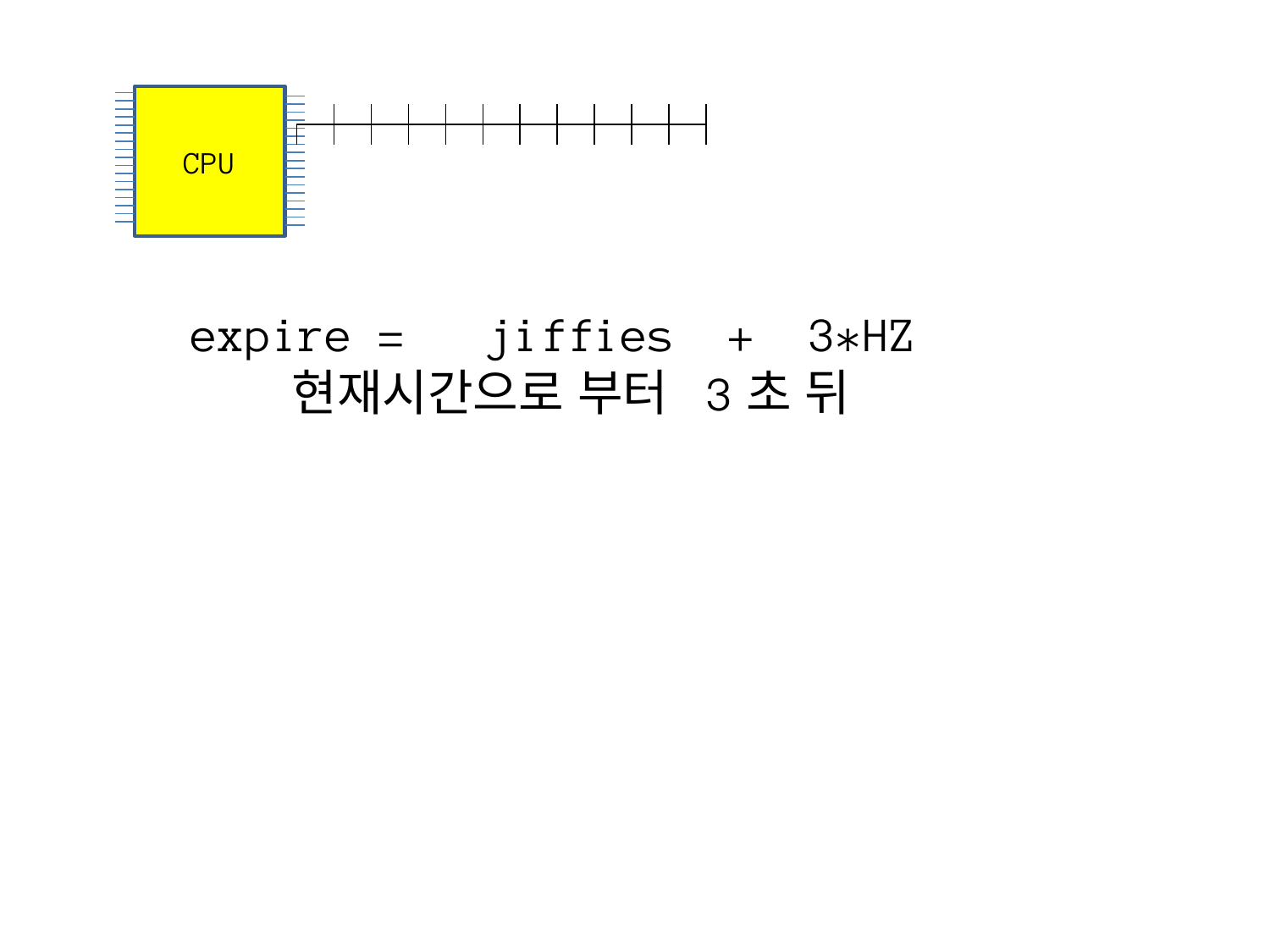

CPU
expire =   jiffies  +  3*HZ
        현재시간으로 부터  3초 뒤